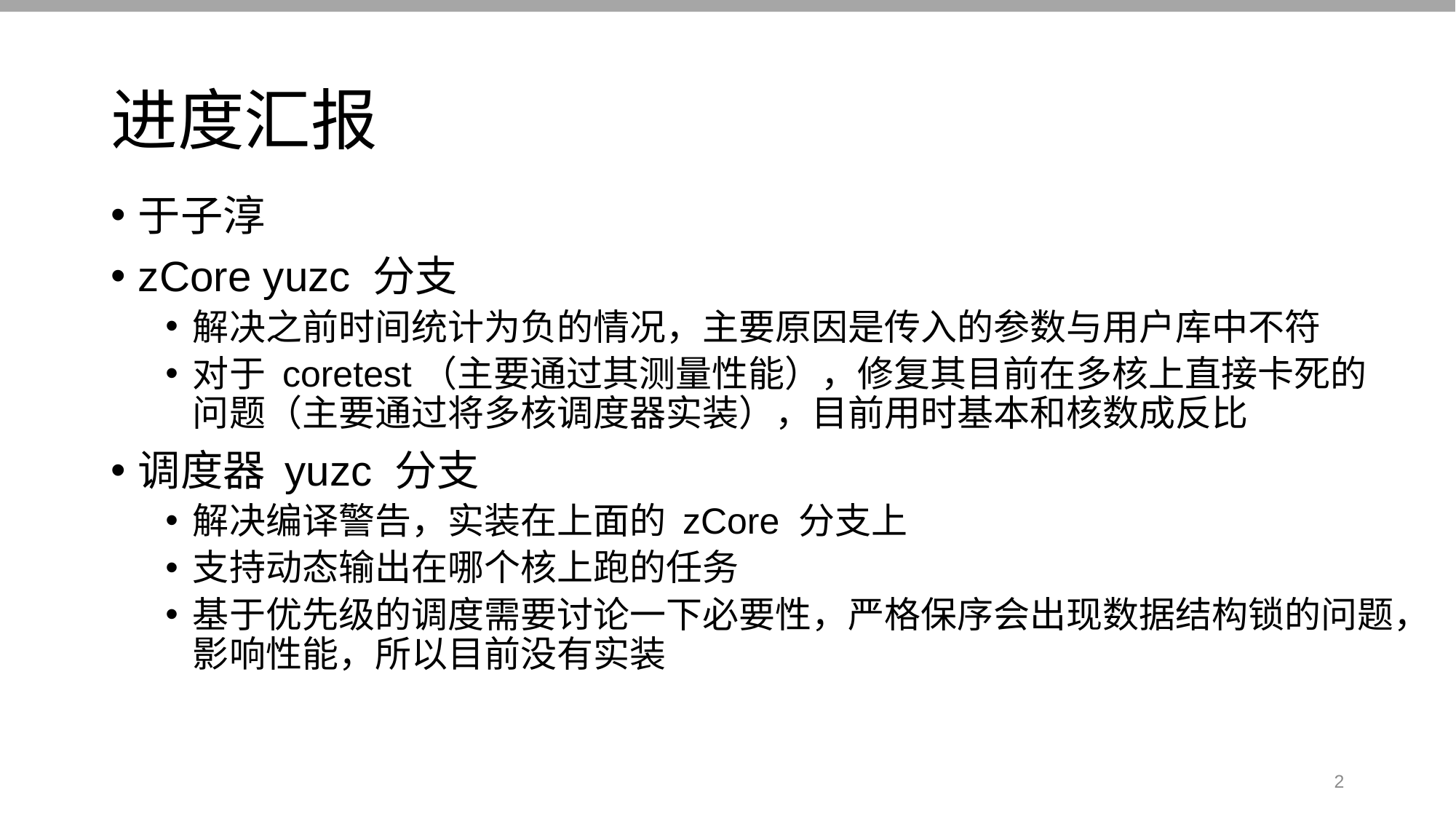

# 进度汇报
于子淳
zCore yuzc 分支
解决之前时间统计为负的情况，主要原因是传入的参数与用户库中不符
对于 coretest（主要通过其测量性能），修复其目前在多核上直接卡死的问题（主要通过将多核调度器实装），目前用时基本和核数成反比
调度器 yuzc 分支
解决编译警告，实装在上面的 zCore 分支上
支持动态输出在哪个核上跑的任务
基于优先级的调度需要讨论一下必要性，严格保序会出现数据结构锁的问题，影响性能，所以目前没有实装

2